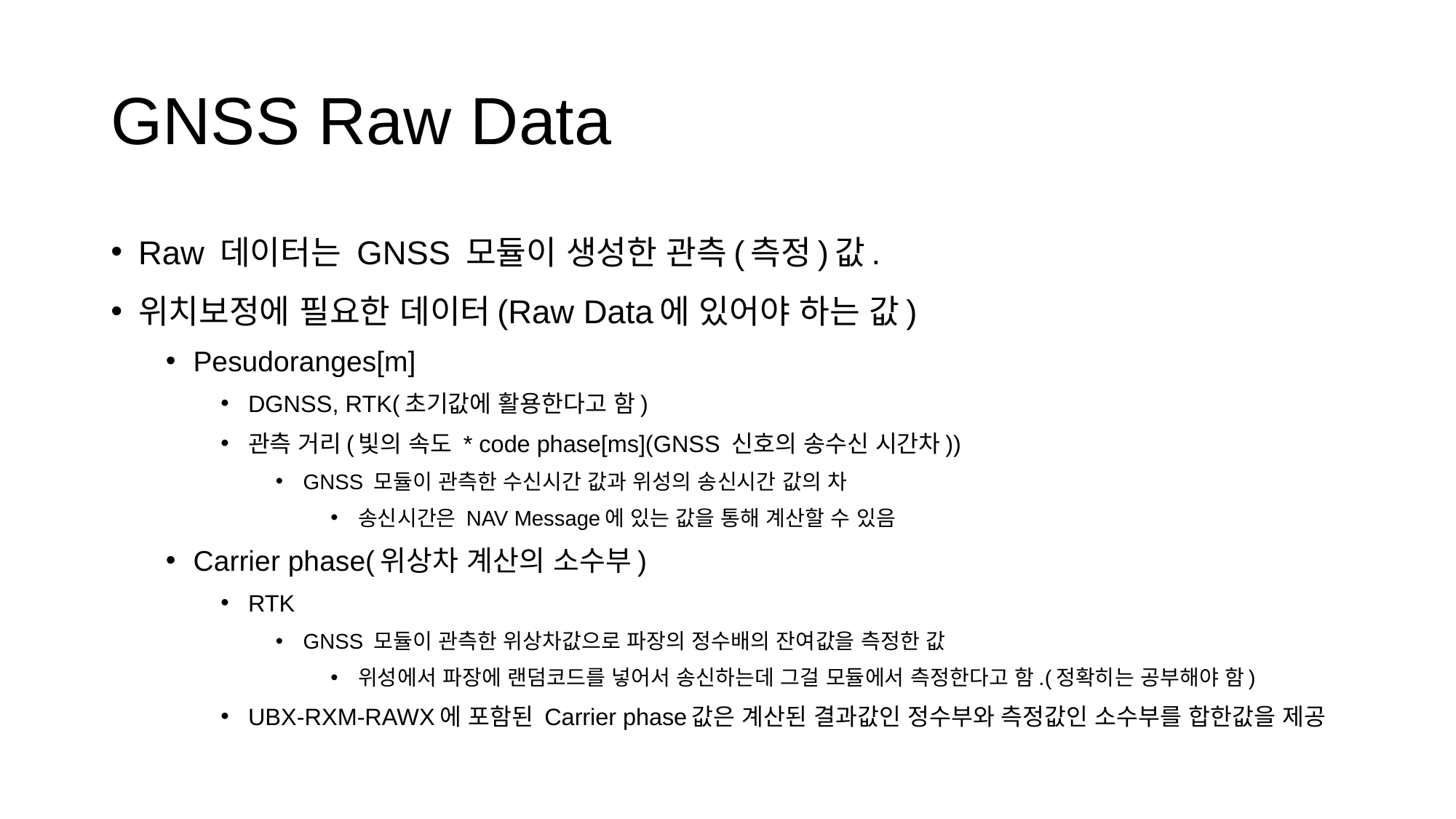

# GNSS Raw Data
Raw 데이터는 GNSS 모듈이 생성한 관측(측정)값.
위치보정에 필요한 데이터(Raw Data에 있어야 하는 값)
Pesudoranges[m]
DGNSS, RTK(초기값에 활용한다고 함)
관측 거리(빛의 속도 * code phase[ms](GNSS 신호의 송수신 시간차))
GNSS 모듈이 관측한 수신시간 값과 위성의 송신시간 값의 차
송신시간은 NAV Message에 있는 값을 통해 계산할 수 있음
Carrier phase(위상차 계산의 소수부)
RTK
GNSS 모듈이 관측한 위상차값으로 파장의 정수배의 잔여값을 측정한 값
위성에서 파장에 랜덤코드를 넣어서 송신하는데 그걸 모듈에서 측정한다고 함.(정확히는 공부해야 함)
UBX-RXM-RAWX에 포함된 Carrier phase값은 계산된 결과값인 정수부와 측정값인 소수부를 합한값을 제공